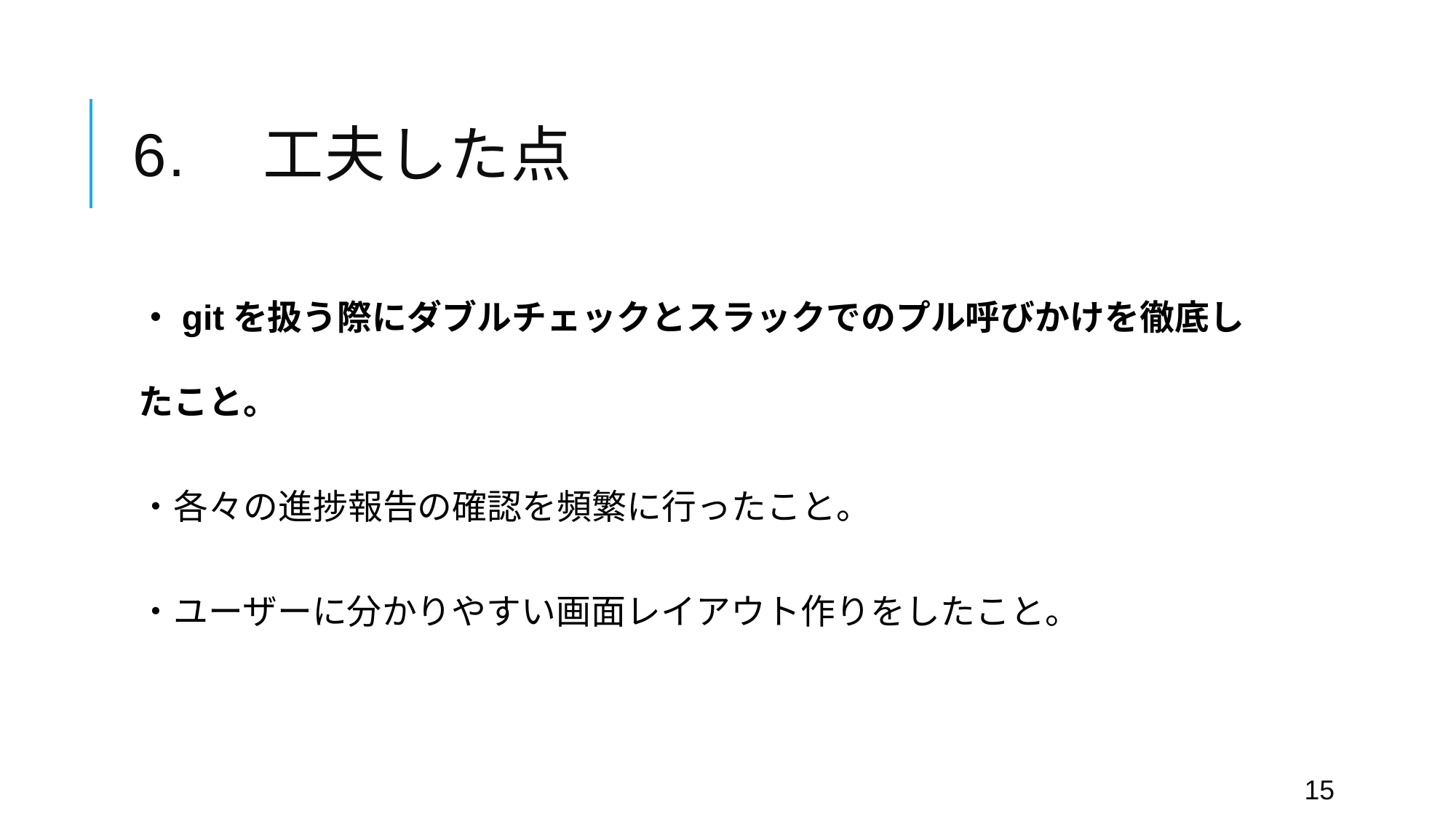

# 6.　工夫した点
・gitを扱う際にダブルチェックとスラックでのプル呼びかけを徹底したこと。
・各々の進捗報告の確認を頻繁に行ったこと。
・ユーザーに分かりやすい画面レイアウト作りをしたこと。

15